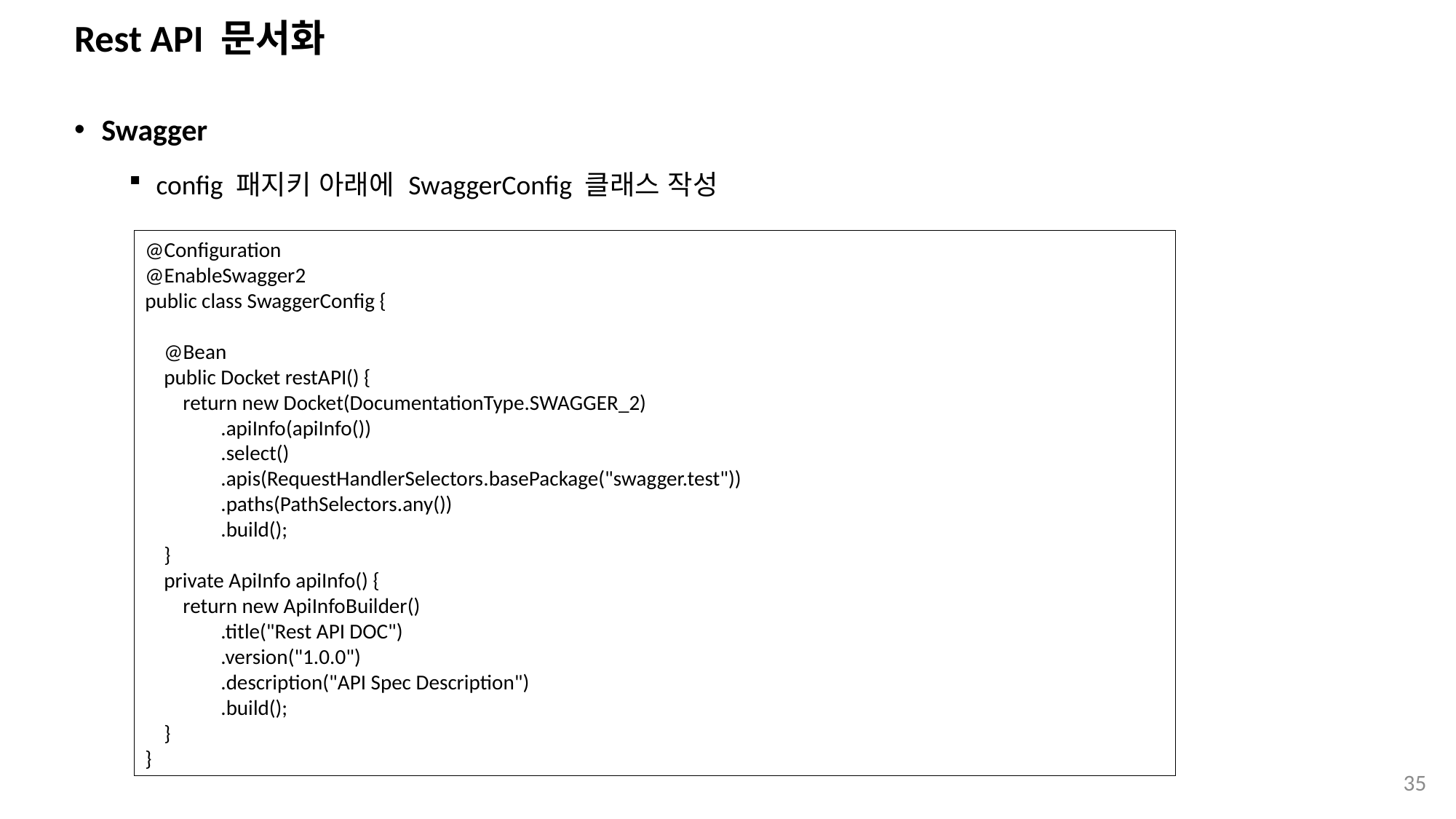

# Rest API 문서화
Swagger
config 패지키 아래에 SwaggerConfig 클래스 작성

@Configuration
@EnableSwagger2
public class SwaggerConfig {

    @Bean
    public Docket restAPI() {
        return new Docket(DocumentationType.SWAGGER_2)
                .apiInfo(apiInfo())
                .select()
                .apis(RequestHandlerSelectors.basePackage("swagger.test"))
                .paths(PathSelectors.any())
                .build();
    }
    private ApiInfo apiInfo() {
        return new ApiInfoBuilder()
                .title("Rest API DOC")
                .version("1.0.0")
                .description("API Spec Description")
                .build();
    }
}
35